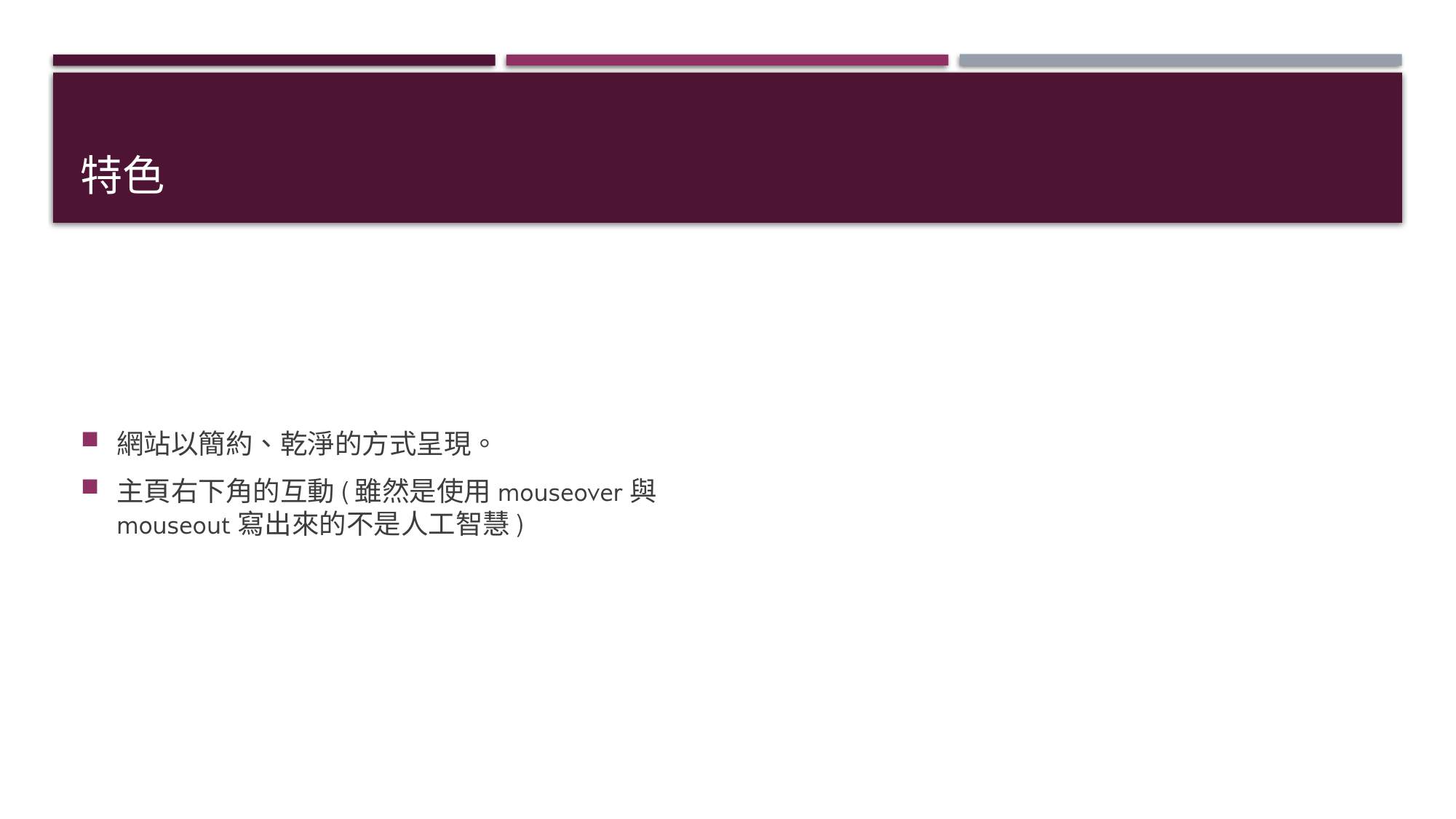

# 特色
網站以簡約、乾淨的方式呈現。
主頁右下角的互動(雖然是使用mouseover與mouseout寫出來的不是人工智慧)